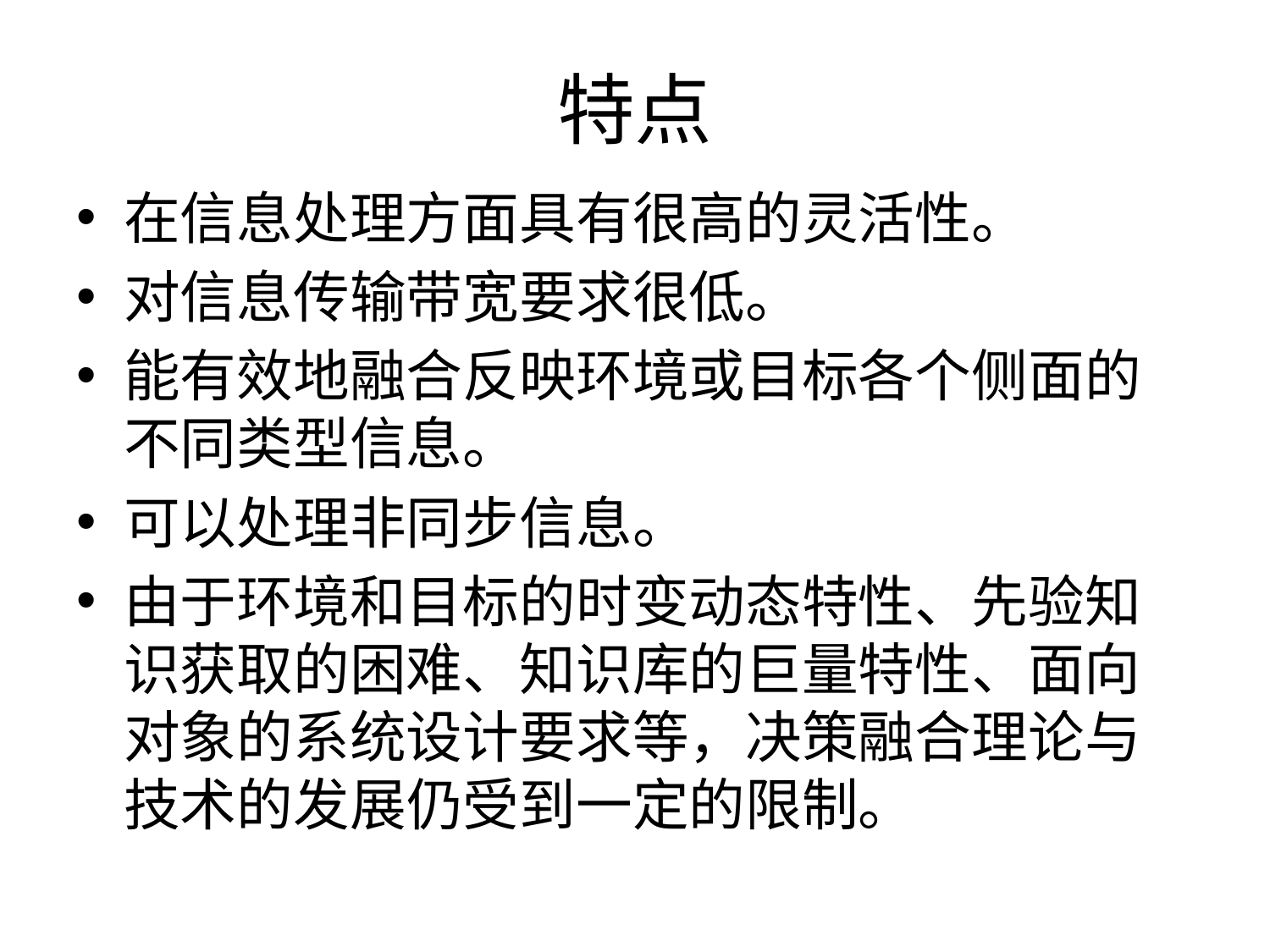

# 特点
在信息处理方面具有很高的灵活性。
对信息传输带宽要求很低。
能有效地融合反映环境或目标各个侧面的不同类型信息。
可以处理非同步信息。
由于环境和目标的时变动态特性、先验知识获取的困难、知识库的巨量特性、面向对象的系统设计要求等，决策融合理论与技术的发展仍受到一定的限制。